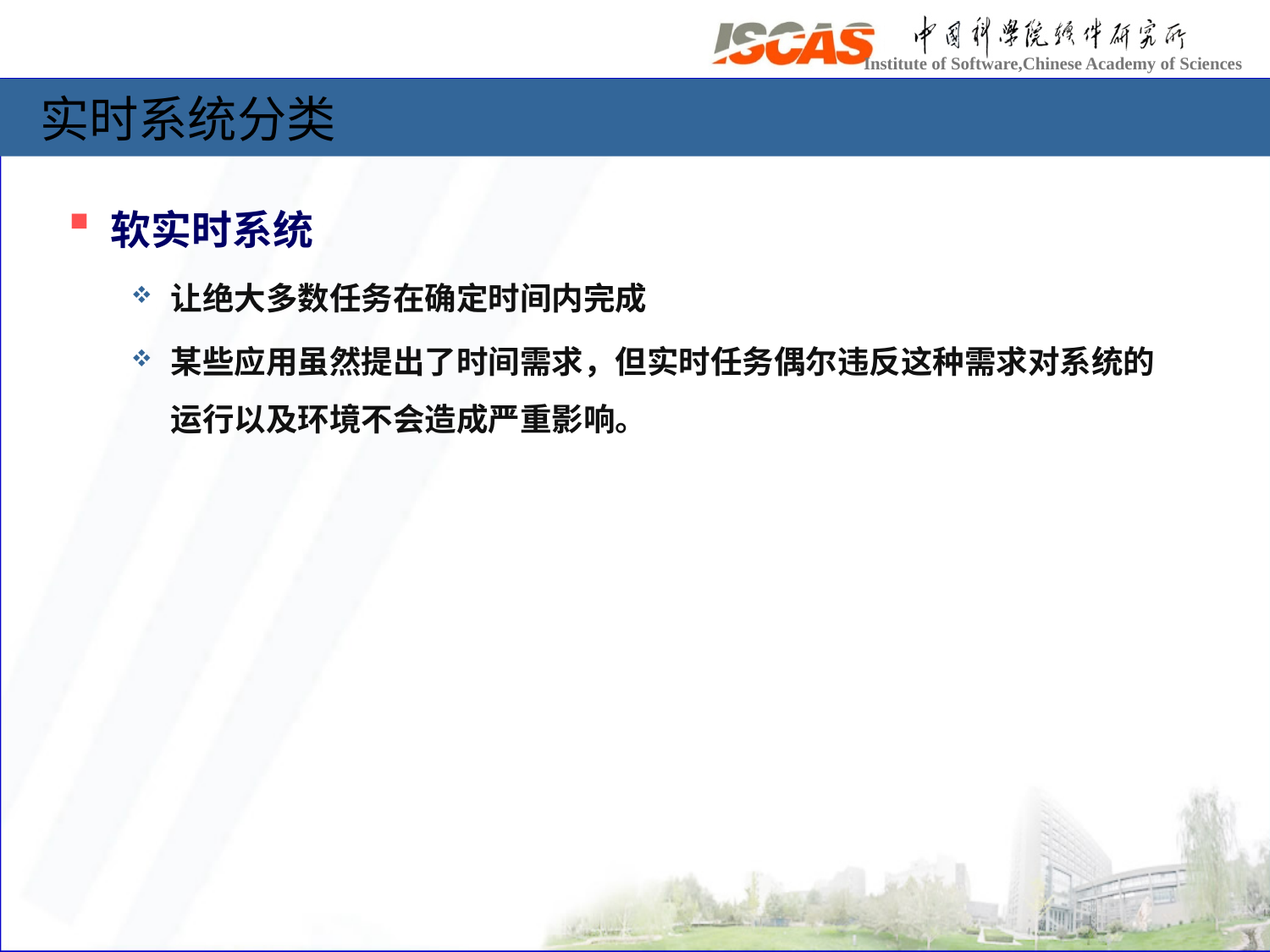

实时系统分类
 软实时系统
让绝大多数任务在确定时间内完成
某些应用虽然提出了时间需求，但实时任务偶尔违反这种需求对系统的运行以及环境不会造成严重影响。